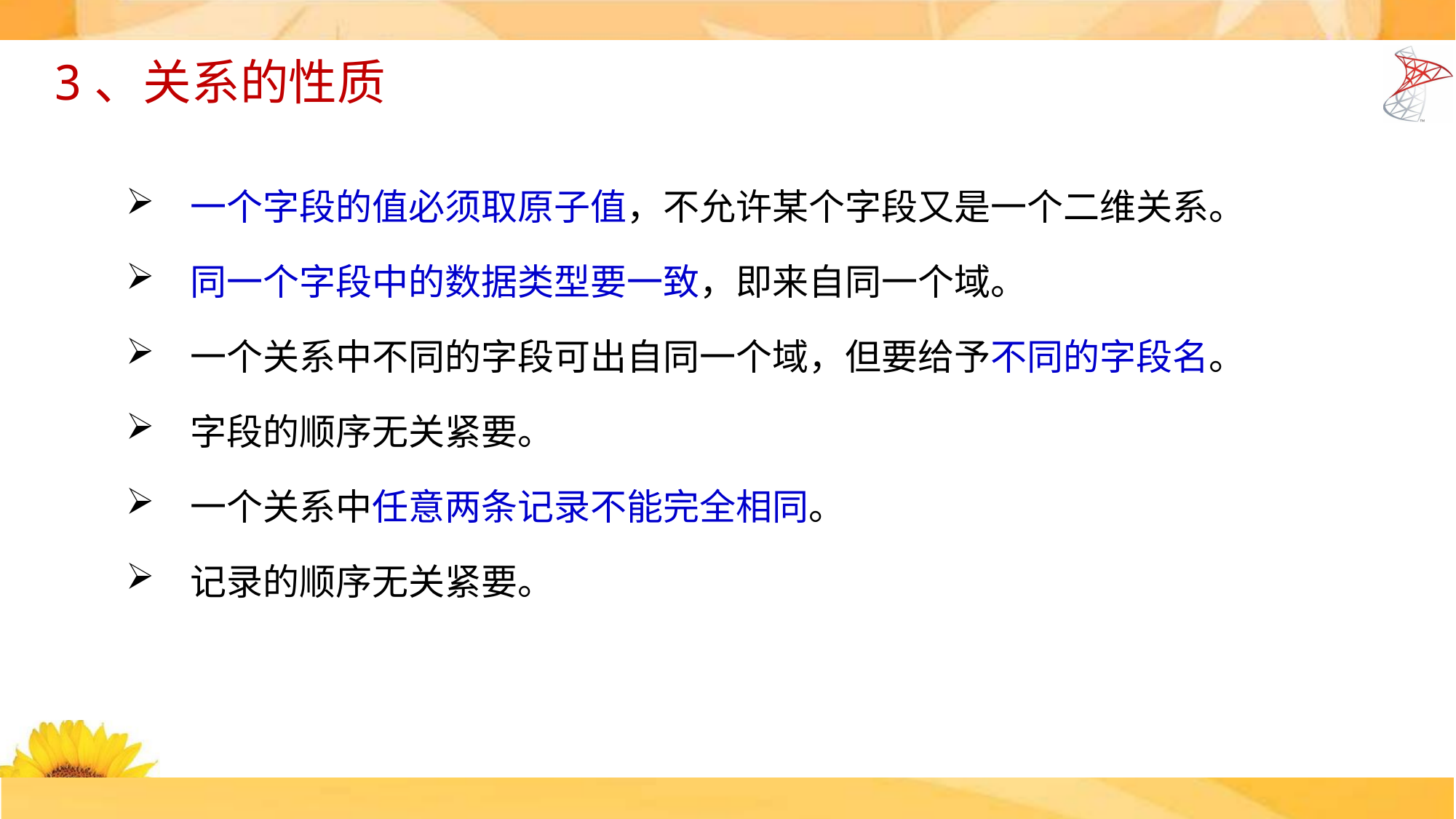

3、关系的性质
一个字段的值必须取原子值，不允许某个字段又是一个二维关系。
同一个字段中的数据类型要一致，即来自同一个域。
一个关系中不同的字段可出自同一个域，但要给予不同的字段名。
字段的顺序无关紧要。
一个关系中任意两条记录不能完全相同。
记录的顺序无关紧要。